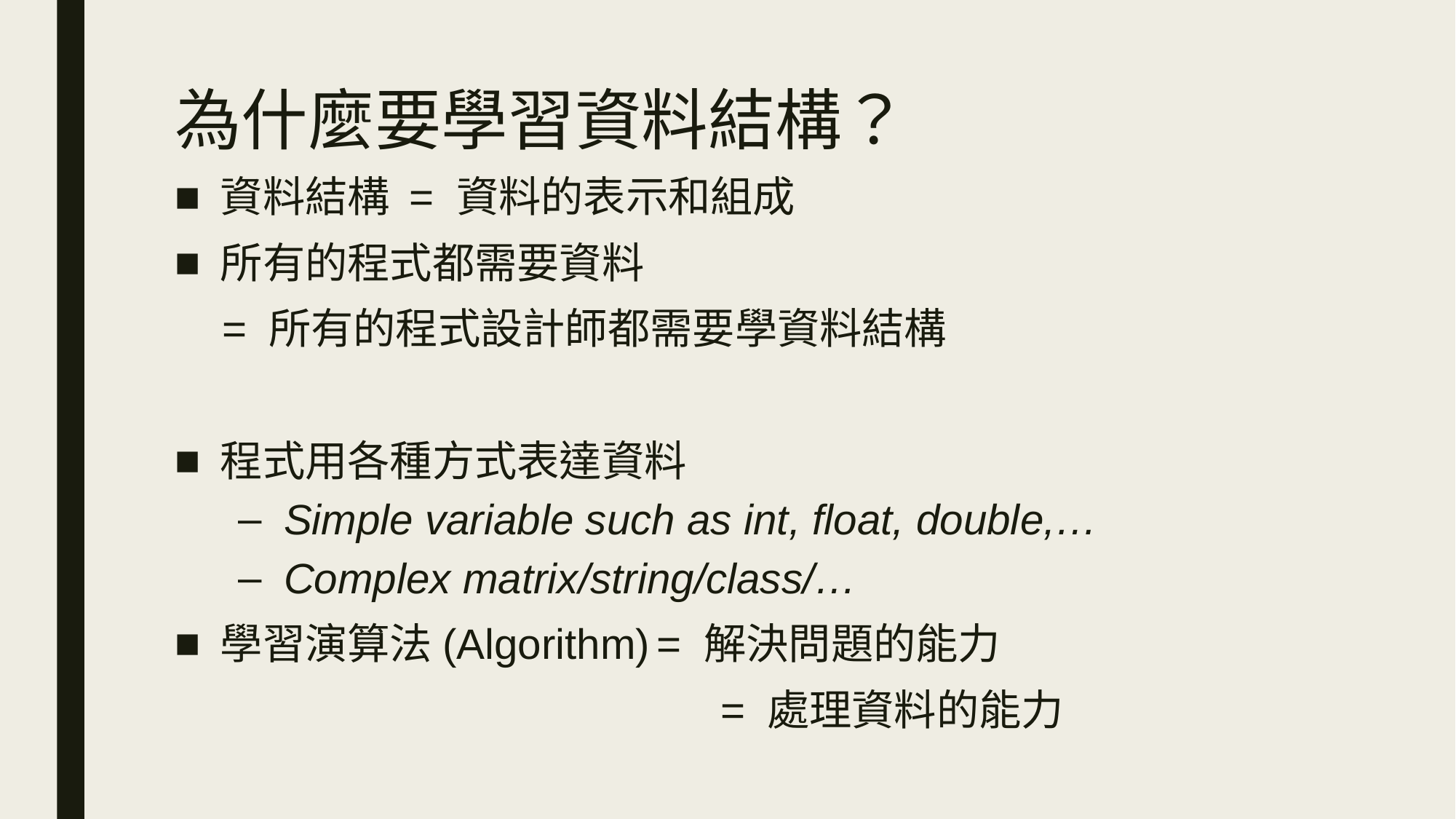

# 為什麼要學習資料結構？
資料結構 = 資料的表示和組成
所有的程式都需要資料
    = 所有的程式設計師都需要學資料結構

程式用各種方式表達資料
Simple variable such as int, float, double,…
Complex matrix/string/class/…
學習演算法(Algorithm)	= 解決問題的能力
                                            	= 處理資料的能力